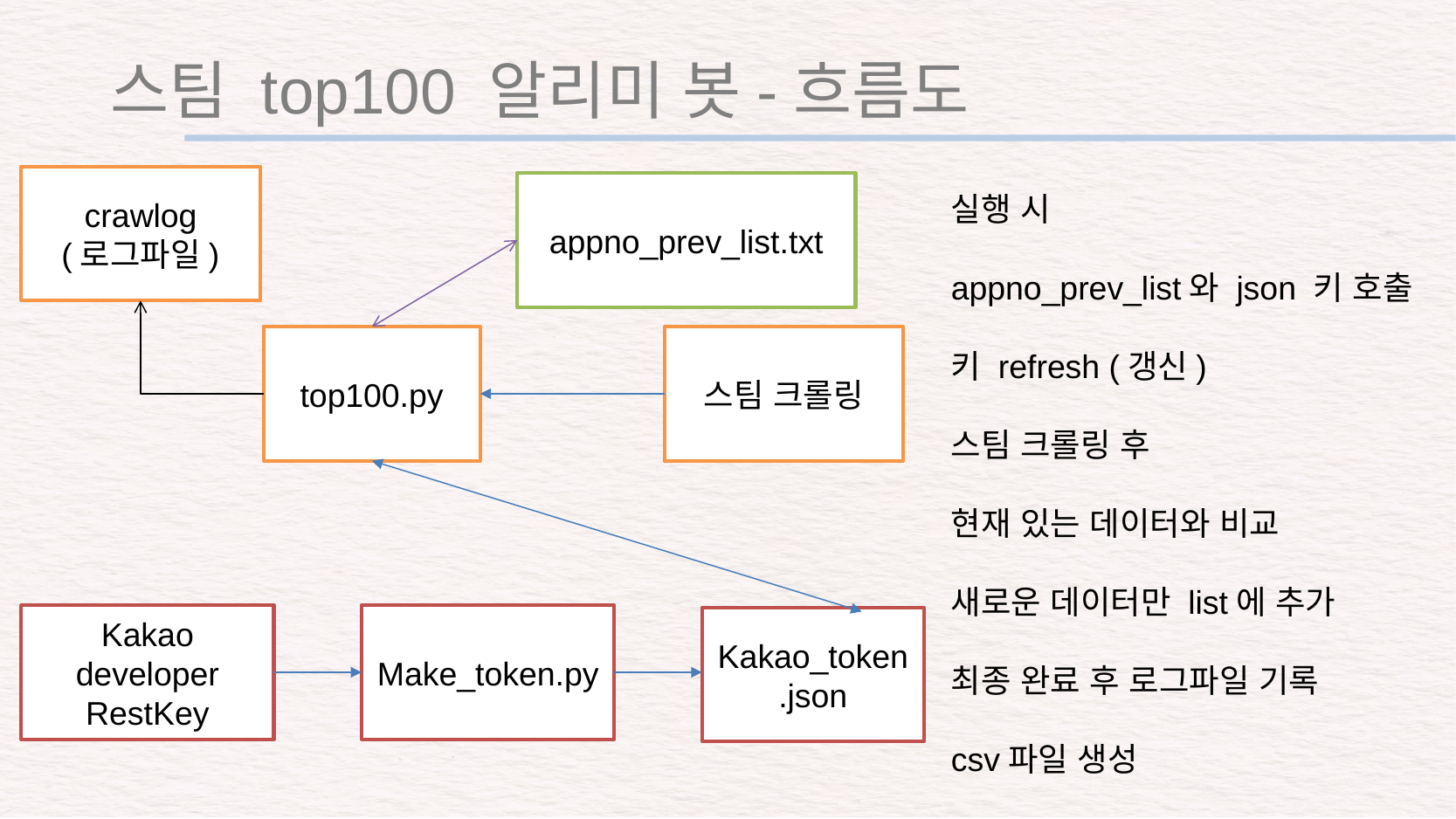

# 스팀 top100 알리미 봇-흐름도
crawlog
(로그파일)
appno_prev_list.txt
실행 시

appno_prev_list와 json 키 호출

키 refresh (갱신)

스팀 크롤링 후

현재 있는 데이터와 비교

새로운 데이터만 list에 추가

최종 완료 후 로그파일 기록

csv파일 생성

top100.py
스팀 크롤링
Kakao developer
RestKey
Make_token.py
Kakao_token.json